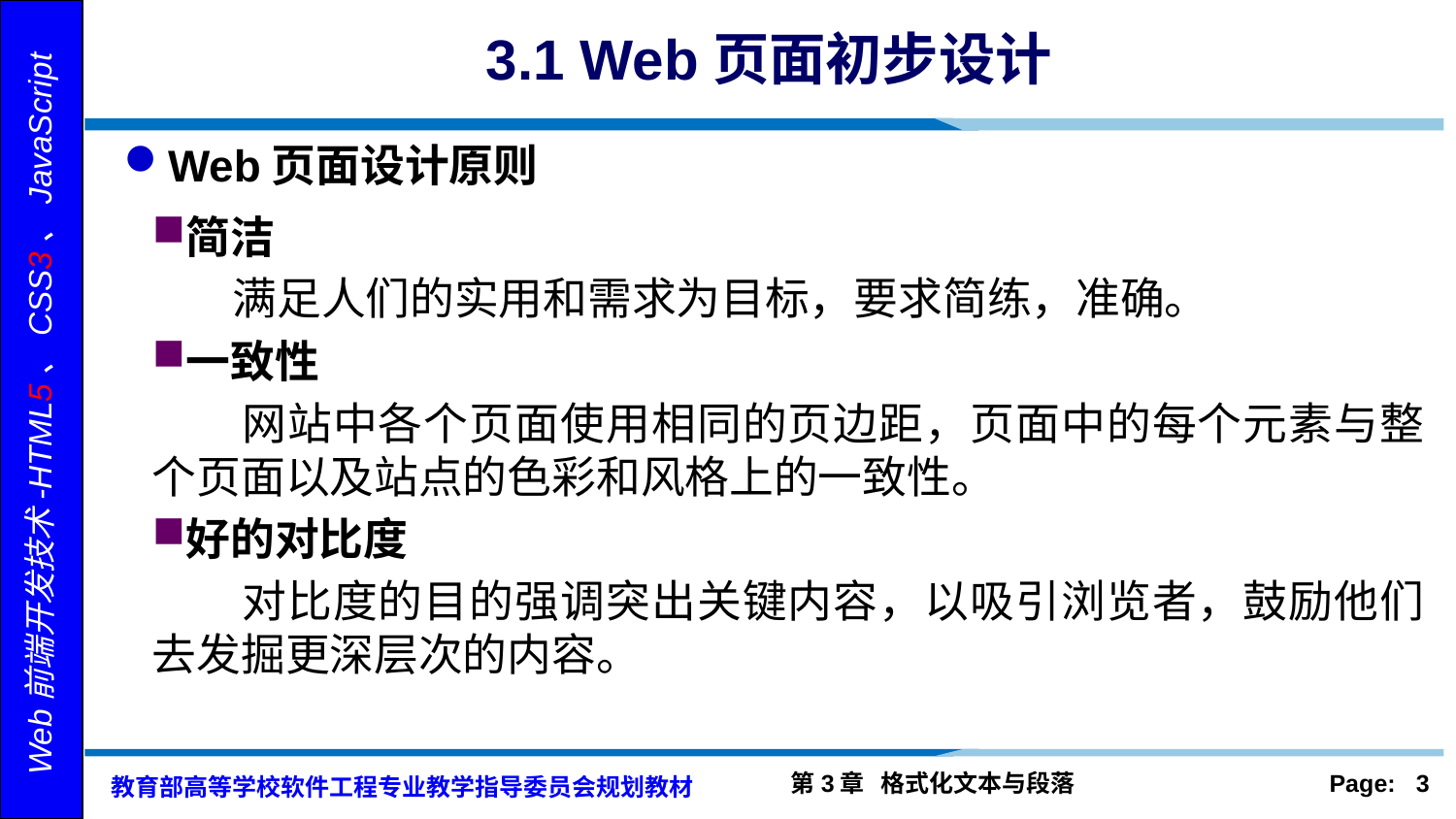

# 3.1 Web页面初步设计
Web页面设计原则
简洁
       满足人们的实用和需求为目标，要求简练，准确。
一致性
       网站中各个页面使用相同的页边距，页面中的每个元素与整个页面以及站点的色彩和风格上的一致性。
好的对比度
       对比度的目的强调突出关键内容，以吸引浏览者，鼓励他们去发掘更深层次的内容。